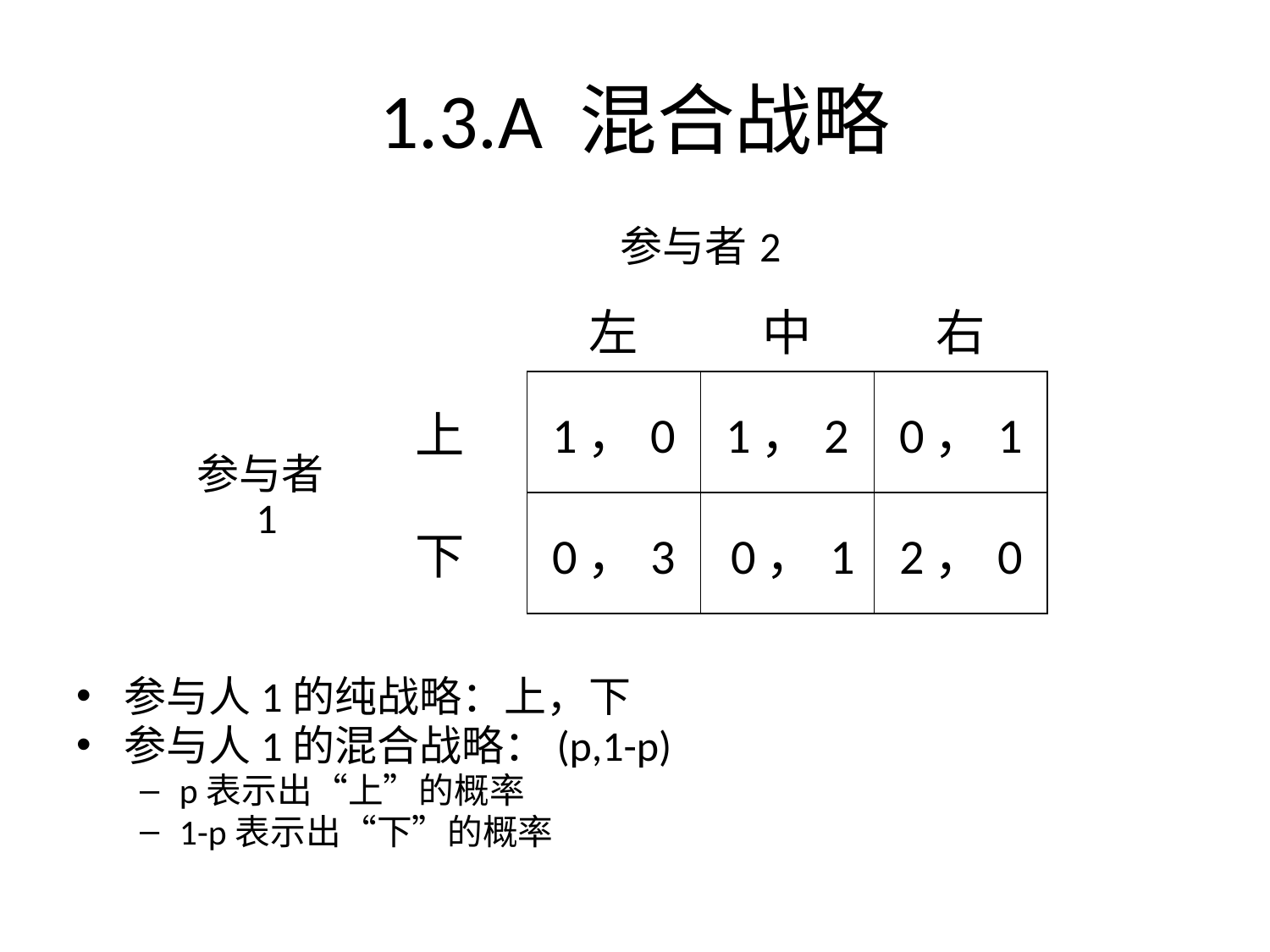

1.3.A 混合战略
|  |  | 参与者2 |  |  |
| --- | --- | --- | --- | --- |
|  |  | 左 | 中 | 右 |
| 参与者1 | 上 | 1，0 | 1，2 | 0，1 |
|  | 下 | 0，3 | 0，1 | 2，0 |

参与人1的纯战略：上，下
参与人1的混合战略：(p,1-p)
p表示出“上”的概率
1-p表示出“下”的概率